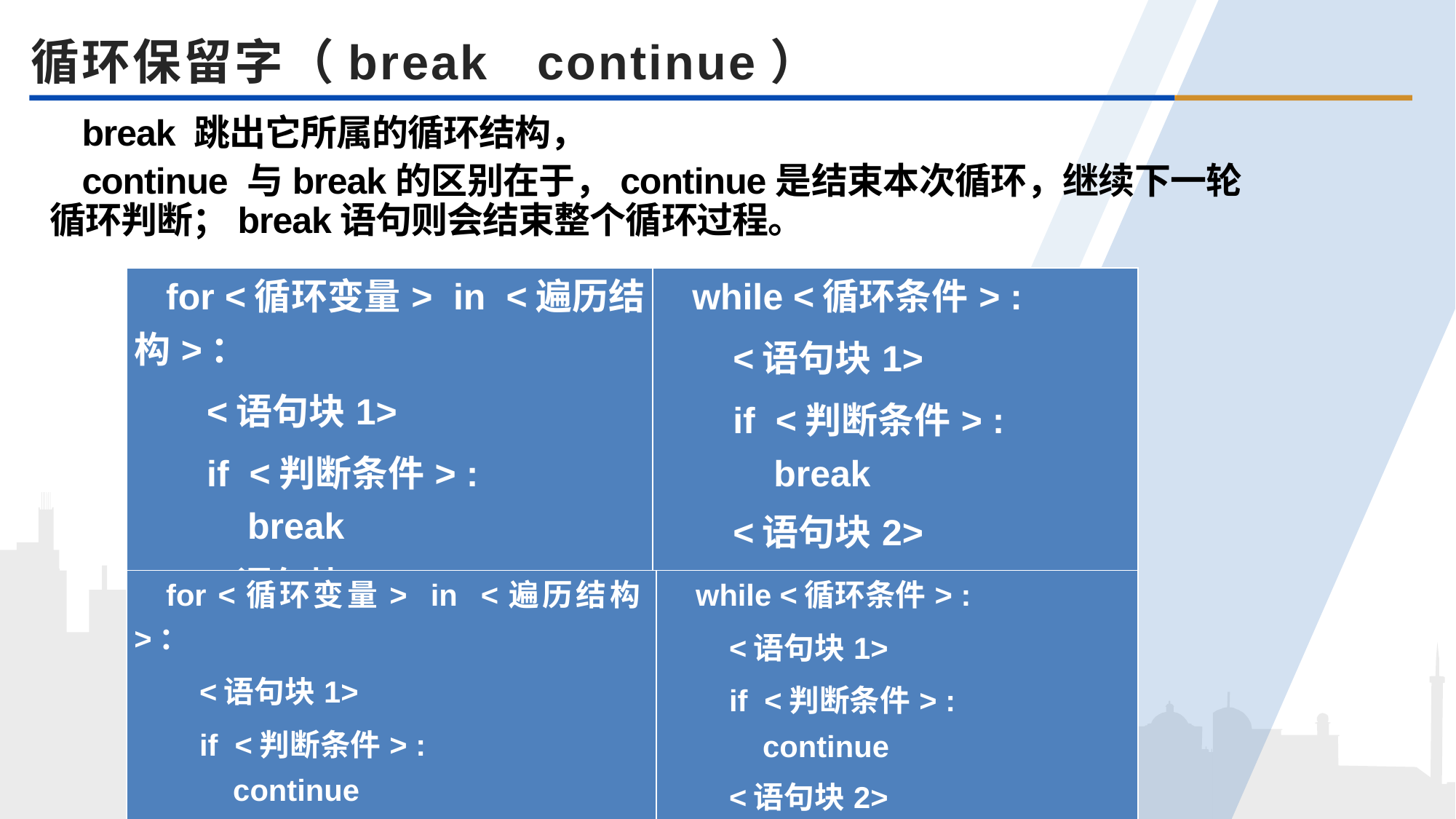

循环保留字（break   continue）
break 跳出它所属的循环结构，
continue 与break的区别在于，continue是结束本次循环，继续下一轮循环判断；break语句则会结束整个循环过程。

| for <循环变量> in <遍历结构>： <语句块1> if <判断条件> : break <语句块2> | while <循环条件> : <语句块1> if <判断条件> : break <语句块2> |
| --- | --- |
| for <循环变量> in <遍历结构>： <语句块1> if <判断条件> : continue <语句块2> | while <循环条件> : <语句块1> if <判断条件> : continue <语句块2> |
| --- | --- |